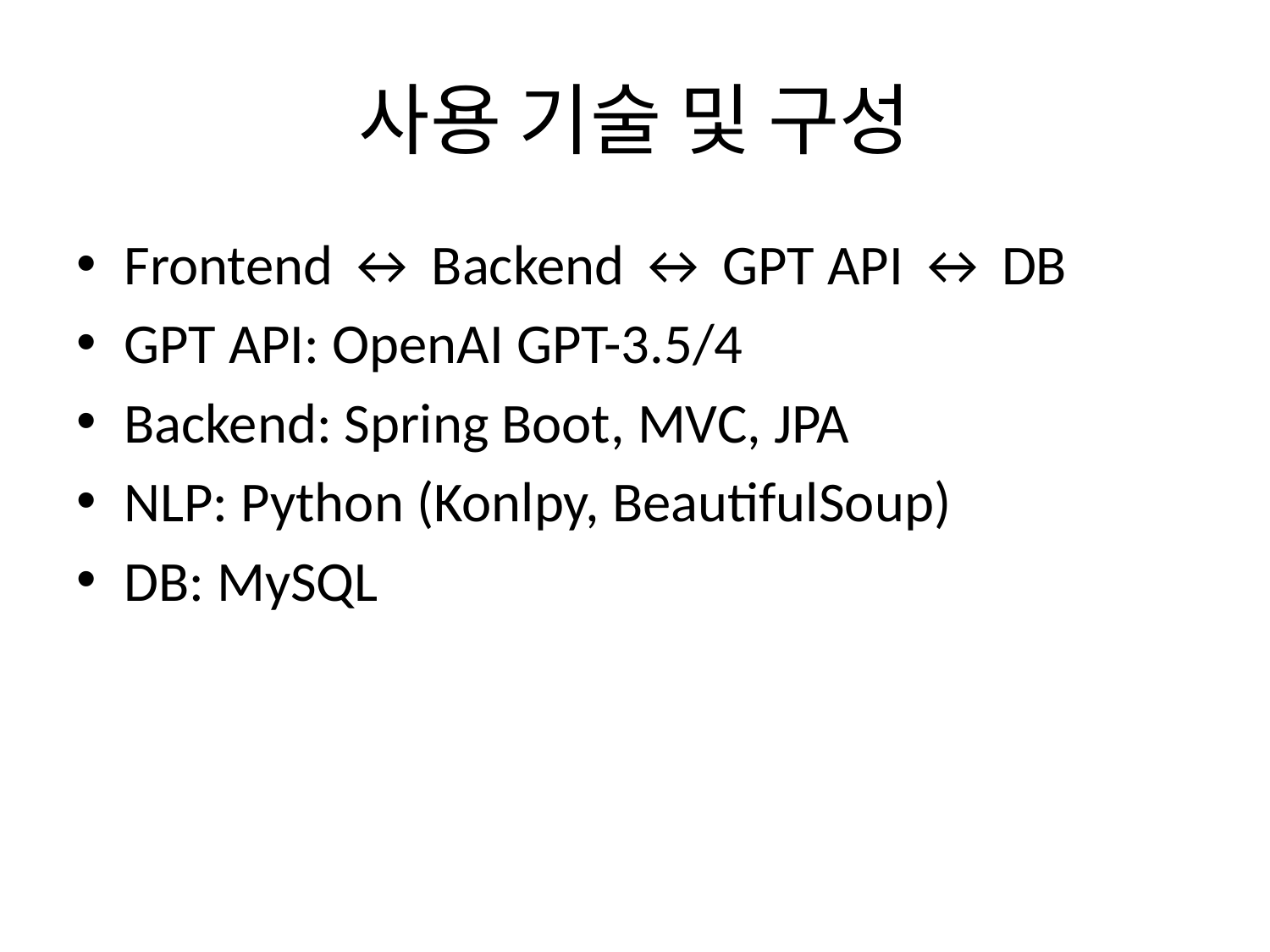

# 사용 기술 및 구성
Frontend ↔ Backend ↔ GPT API ↔ DB
GPT API: OpenAI GPT-3.5/4
Backend: Spring Boot, MVC, JPA
NLP: Python (Konlpy, BeautifulSoup)
DB: MySQL